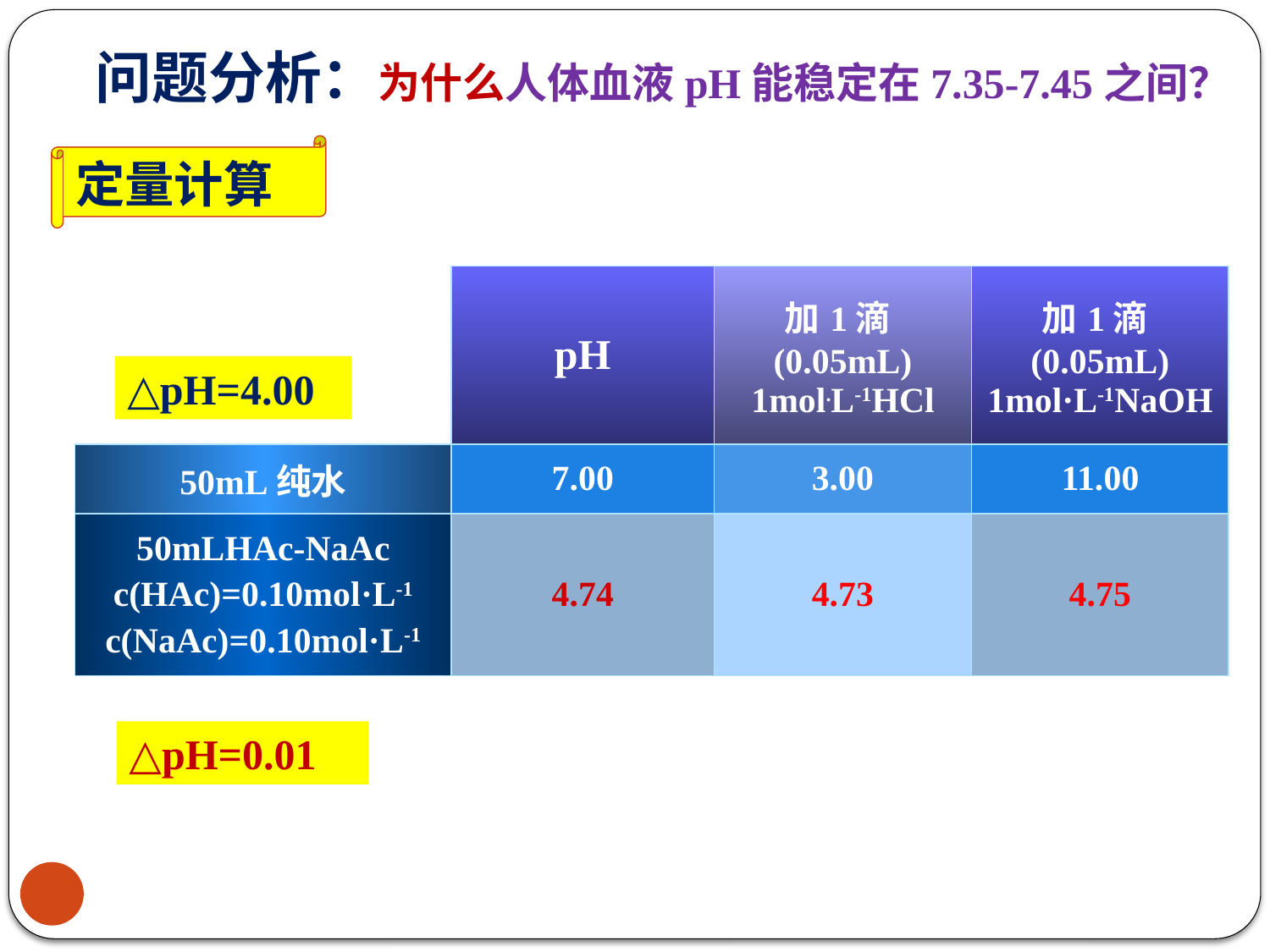

问题分析：为什么人体血液pH能稳定在7.35-7.45之间？
定量计算
|  | pH | 加1滴(0.05mL) 1mol.L-1HCl | 加1滴(0.05mL) 1mol·L-1NaOH |
| --- | --- | --- | --- |
| 50mL纯水 | 7.00 | 3.00 | 11.00 |
| 50mLHAc-NaAc c(HAc)=0.10mol·L-1 c(NaAc)=0.10mol·L-1 | 4.74 | 4.73 | 4.75 |
△pH=4.00
△pH=0.01
5